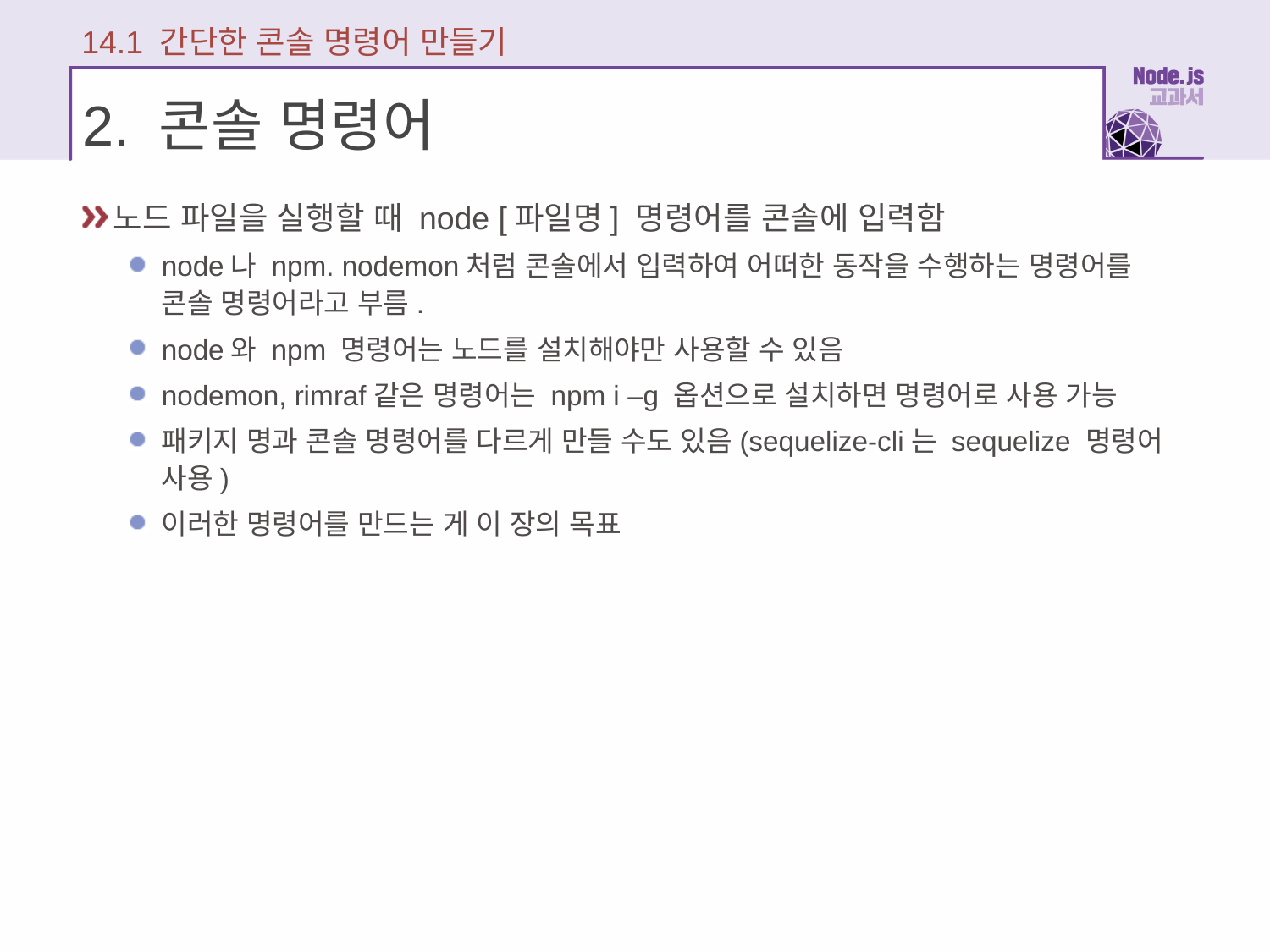

14.1 간단한 콘솔 명령어 만들기
# 2. 콘솔 명령어
노드 파일을 실행할 때 node [파일명] 명령어를 콘솔에 입력함
node나 npm. nodemon처럼 콘솔에서 입력하여 어떠한 동작을 수행하는 명령어를 콘솔 명령어라고 부름.
node와 npm 명령어는 노드를 설치해야만 사용할 수 있음
nodemon, rimraf같은 명령어는 npm i –g 옵션으로 설치하면 명령어로 사용 가능
패키지 명과 콘솔 명령어를 다르게 만들 수도 있음(sequelize-cli는 sequelize 명령어 사용)
이러한 명령어를 만드는 게 이 장의 목표